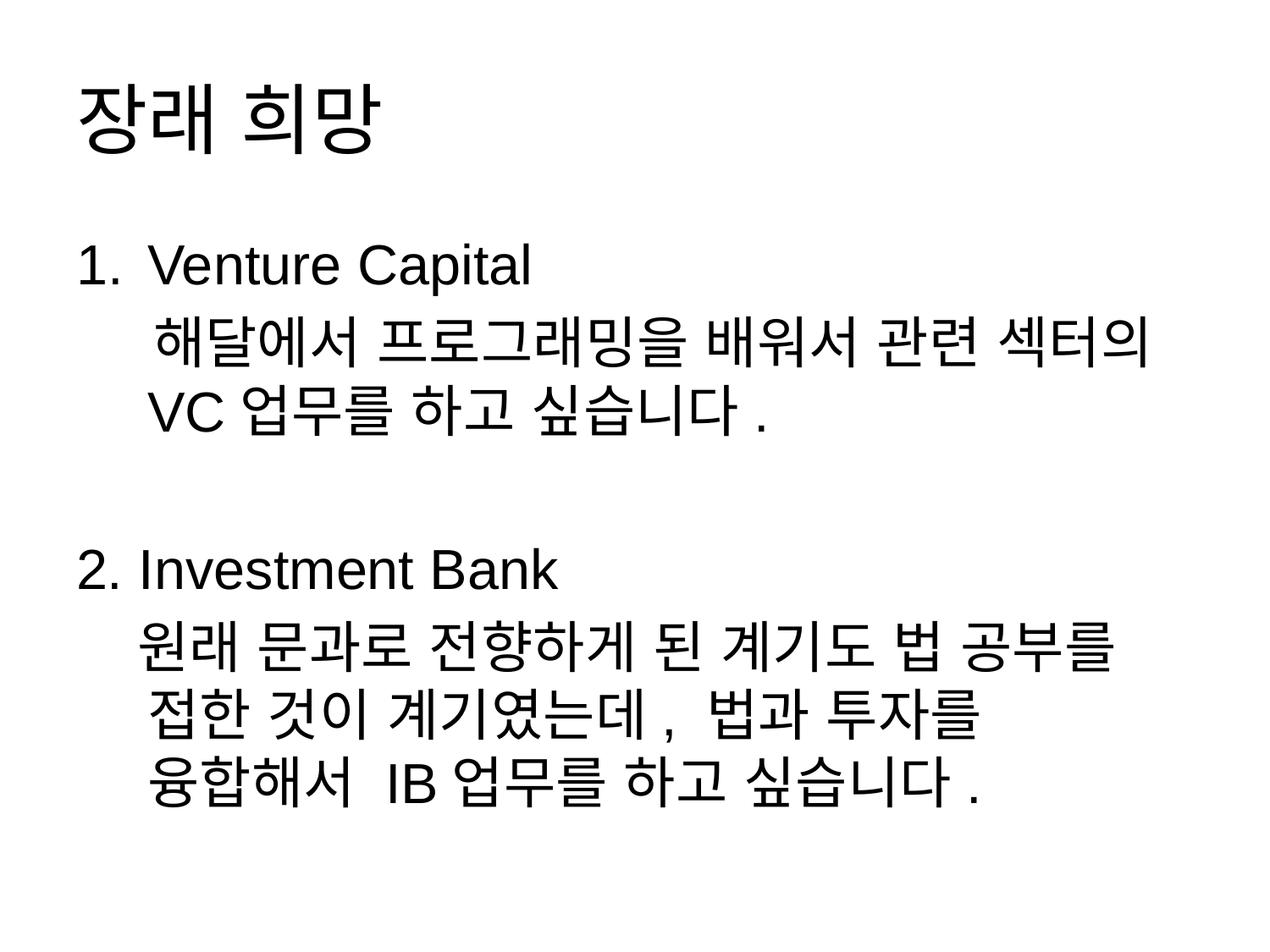

# 장래 희망
Venture Capital
    해달에서 프로그래밍을 배워서 관련 섹터의 VC업무를 하고 싶습니다.

2. Investment Bank
   원래 문과로 전향하게 된 계기도 법 공부를 접한 것이 계기였는데, 법과 투자를 융합해서 IB업무를 하고 싶습니다.